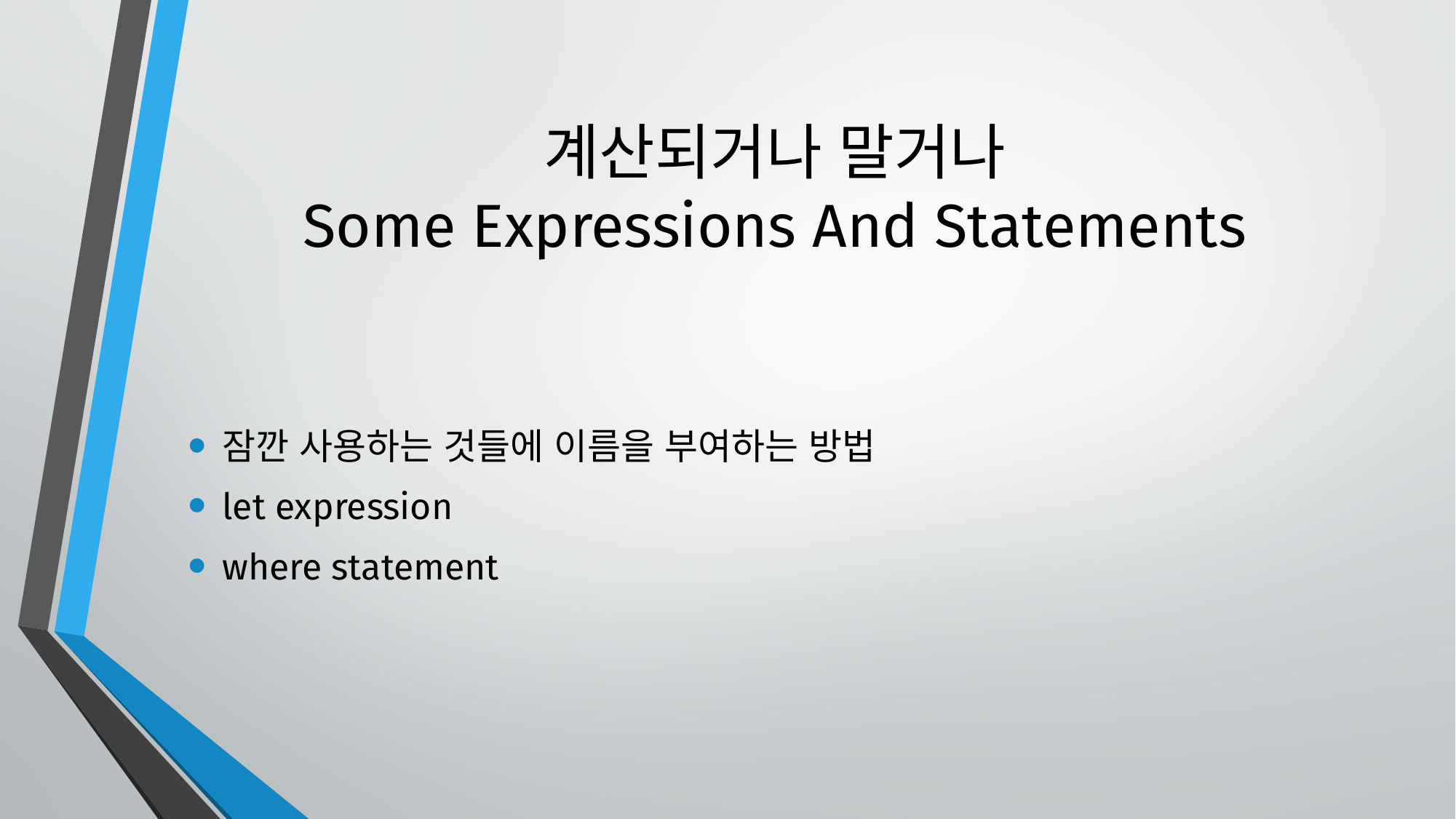

# 계산되거나 말거나 Some Expressions And Statements
잠깐 사용하는 것들에 이름을 부여하는 방법
let expression
where statement